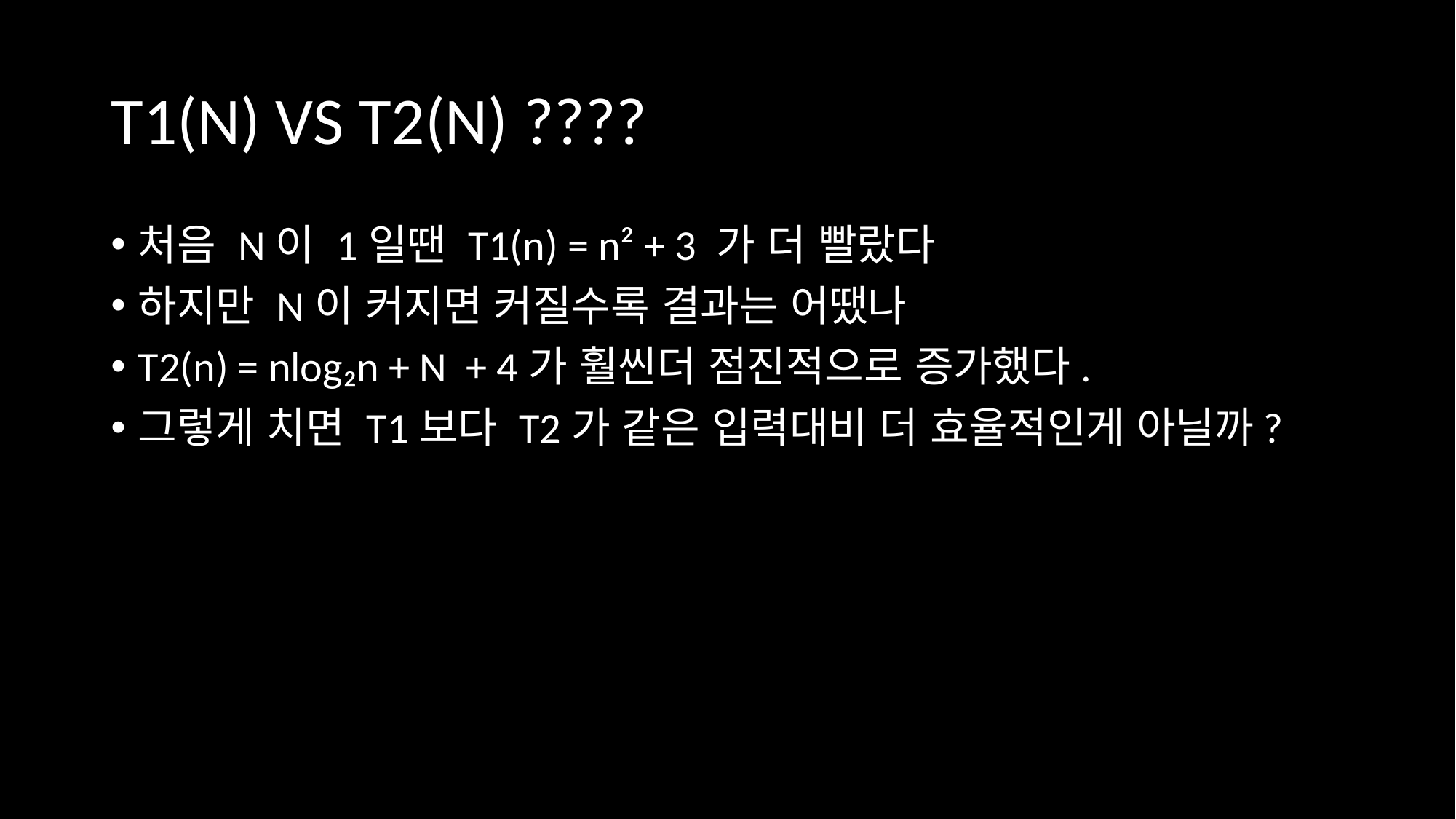

# T1(N) VS T2(N) ????
처음 N이 1일땐 T1(n) = n² + 3 가 더 빨랐다
하지만 N이 커지면 커질수록 결과는 어땠나
T2(n) = nlog₂n + N  + 4가 훨씬더 점진적으로 증가했다.
그렇게 치면 T1보다 T2가 같은 입력대비 더 효율적인게 아닐까?